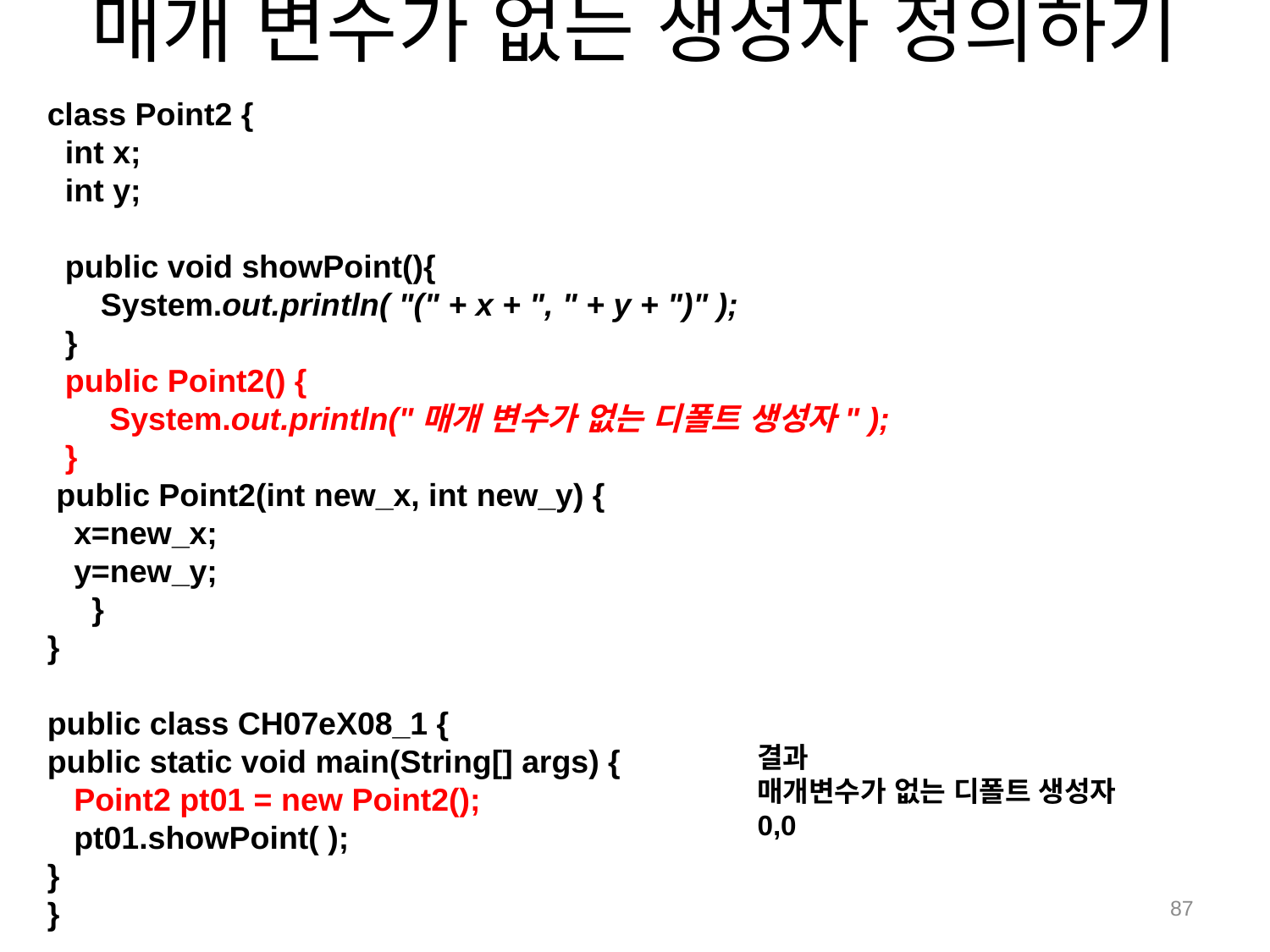

# 매개 변수가 없는 생성자 정의하기
class Point2 {
  int x;
  int y;

  public void showPoint(){
      System.out.println( "(" + x + ", " + y + ")" );
  }
  public Point2() {
       System.out.println("매개 변수가 없는 디폴트 생성자" );
  }
 public Point2(int new_x, int new_y) {
   x=new_x;
   y=new_y;
     }
}

public class CH07eX08_1 {
public static void main(String[] args) {
   Point2 pt01 = new Point2();
   pt01.showPoint( );
}
}
결과
매개변수가 없는 디폴트 생성자
0,0
87